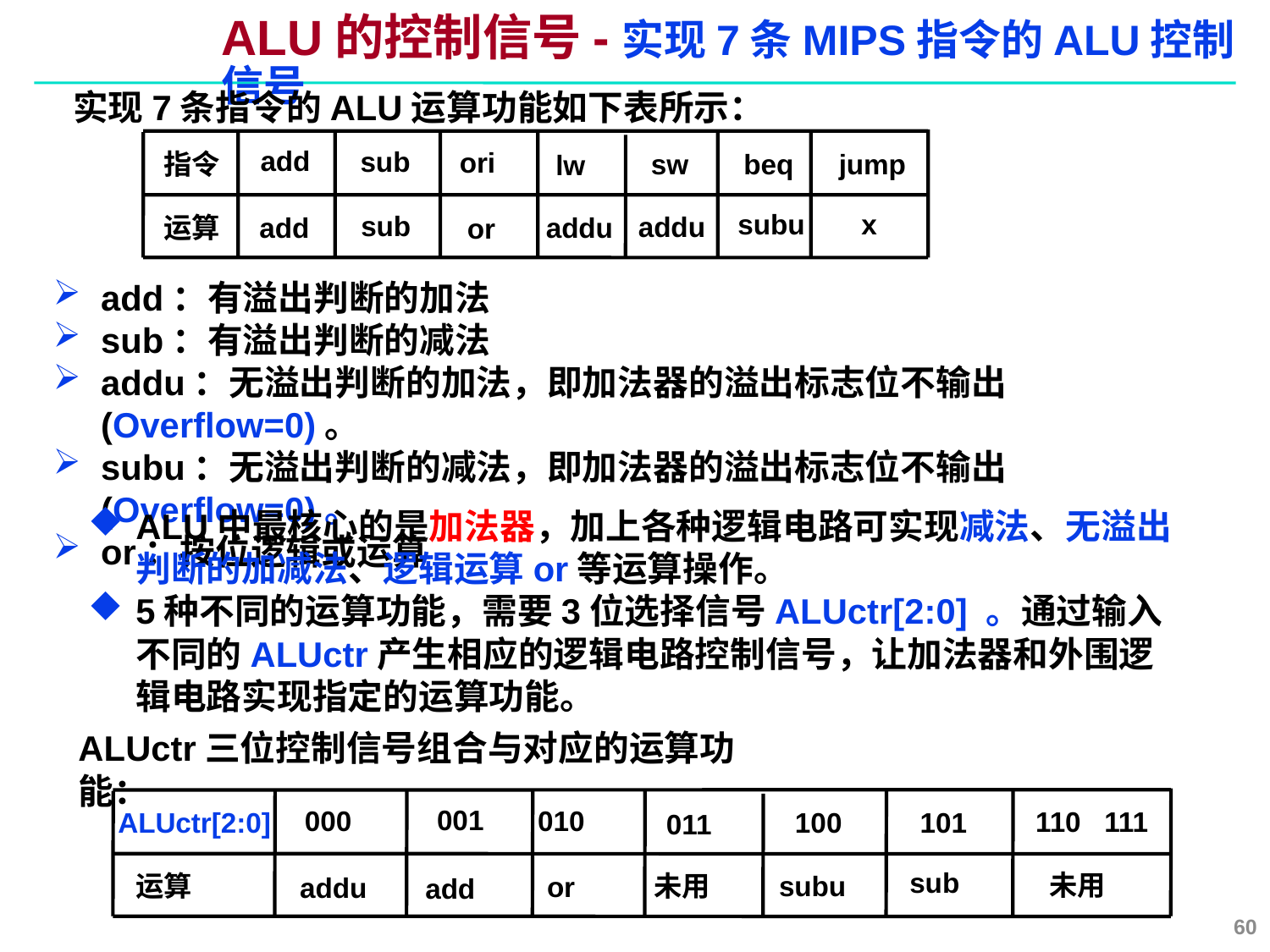

ALU的控制信号-实现7条MIPS指令的ALU控制信号
实现7条指令的ALU运算功能如下表所示：

ori
sw
beq
jump
lw

 subu
x
addu
运算
addu
or

指令

add
 sub
 sub
add
add：有溢出判断的加法
sub：有溢出判断的减法
addu：无溢出判断的加法，即加法器的溢出标志位不输出(Overflow=0)。
subu：无溢出判断的减法，即加法器的溢出标志位不输出(Overflow=0)。
or：按位逻辑或运算
ALU中最核心的是加法器，加上各种逻辑电路可实现减法、无溢出判断的加减法、逻辑运算or等运算操作。
5种不同的运算功能，需要3位选择信号ALUctr[2:0] 。通过输入不同的ALUctr产生相应的逻辑电路控制信号，让加法器和外围逻辑电路实现指定的运算功能。
ALUctr三位控制信号组合与对应的运算功能：

010
100
101

011

 sub

subu
运算
未用
or

ALUctr[2:0]

001
000
110   111
未用
addu
add
60